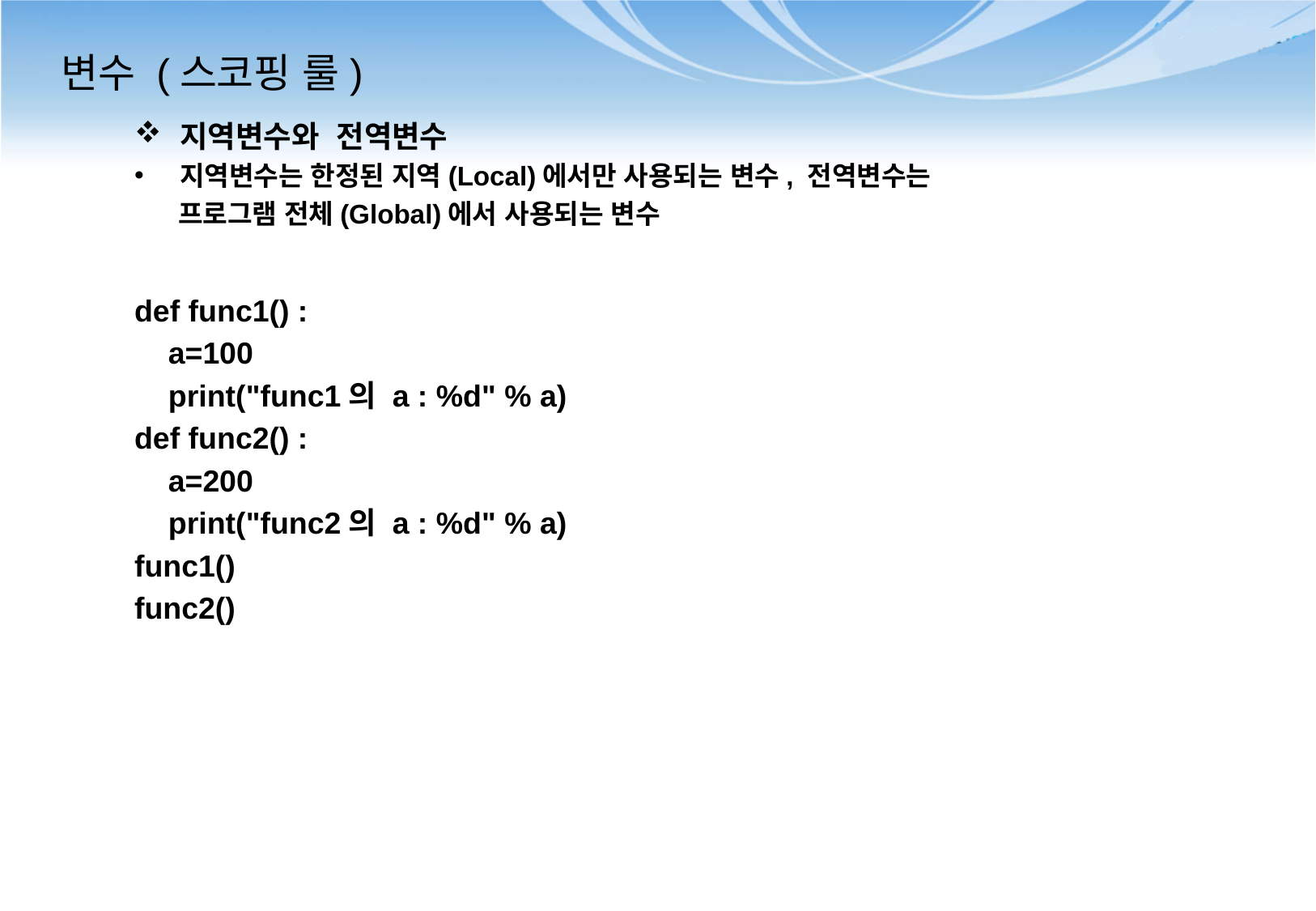

# 변수 (스코핑 룰)
지역변수와  전역변수
지역변수는 한정된 지역(Local)에서만 사용되는 변수, 전역변수는
     프로그램 전체(Global)에서 사용되는 변수

def func1() :
    a=100
    print("func1의 a : %d" % a)
def func2() :
    a=200
    print("func2의 a : %d" % a)
func1()
func2()